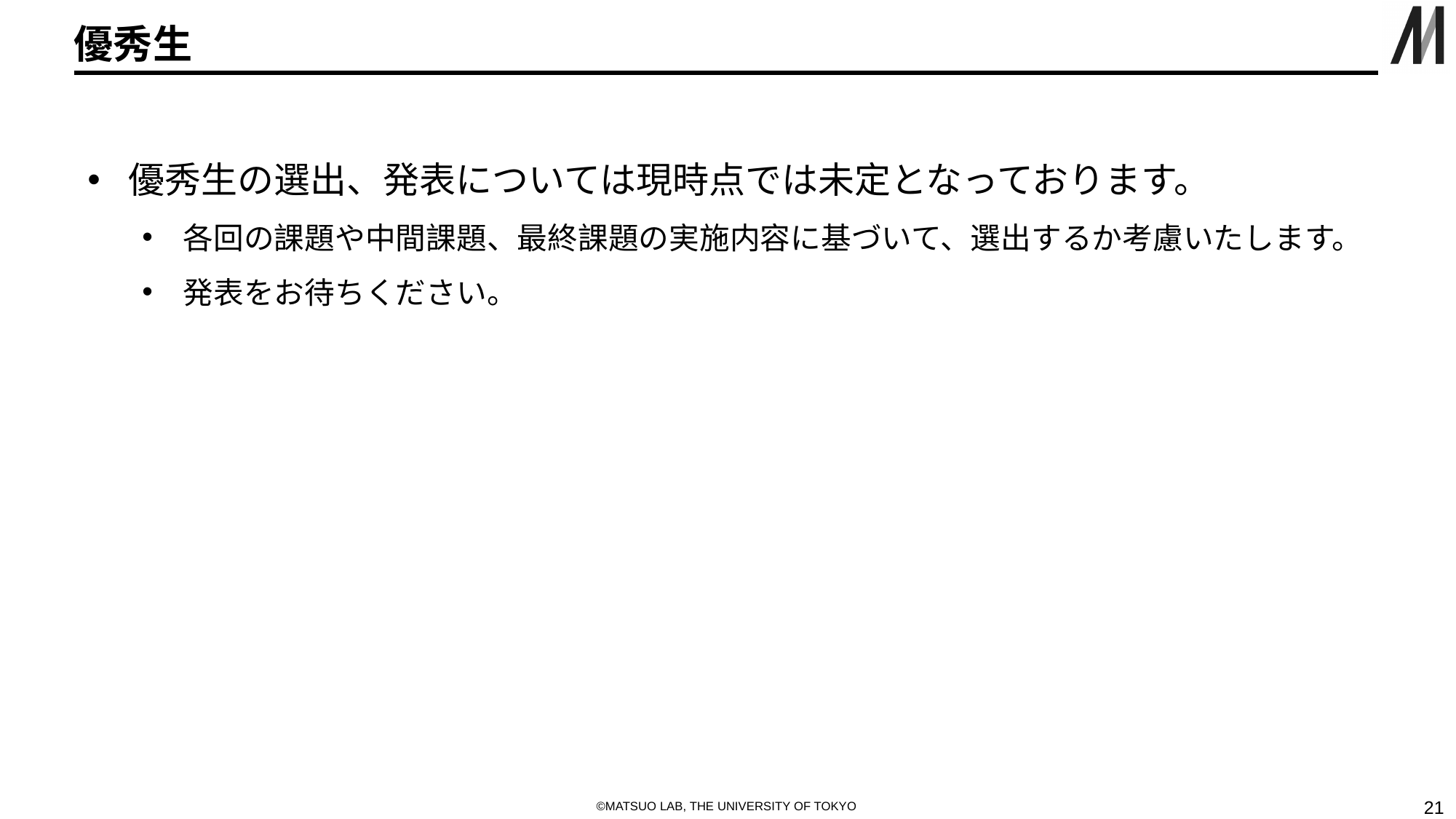

# 優秀生
優秀生の選出、発表については現時点では未定となっております。
各回の課題や中間課題、最終課題の実施内容に基づいて、選出するか考慮いたします。
発表をお待ちください。

21